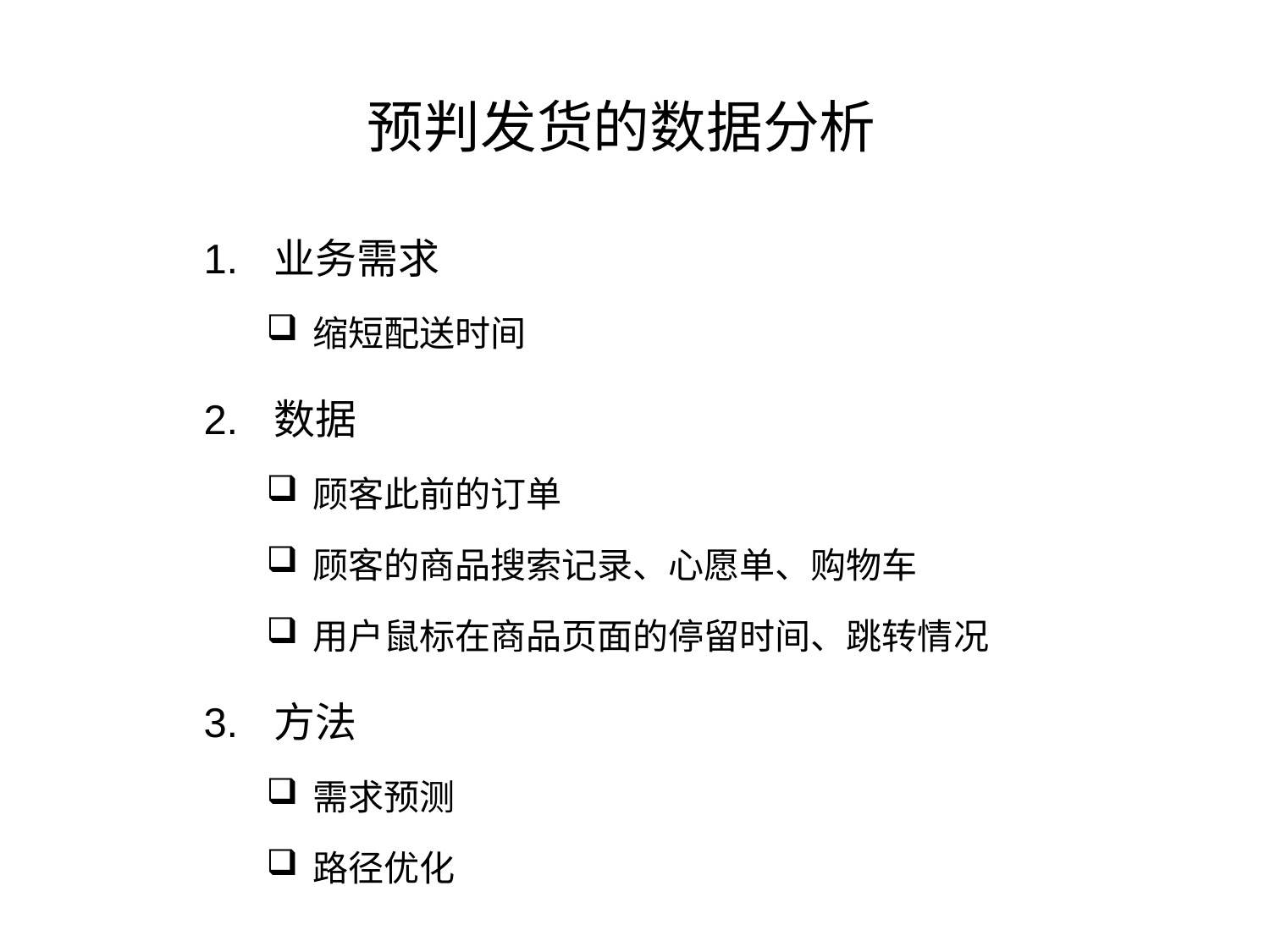

预判发货的数据分析

业务需求
 缩短配送时间
数据
 顾客此前的订单
 顾客的商品搜索记录、心愿单、购物车
 用户鼠标在商品页面的停留时间、跳转情况
方法
 需求预测
 路径优化